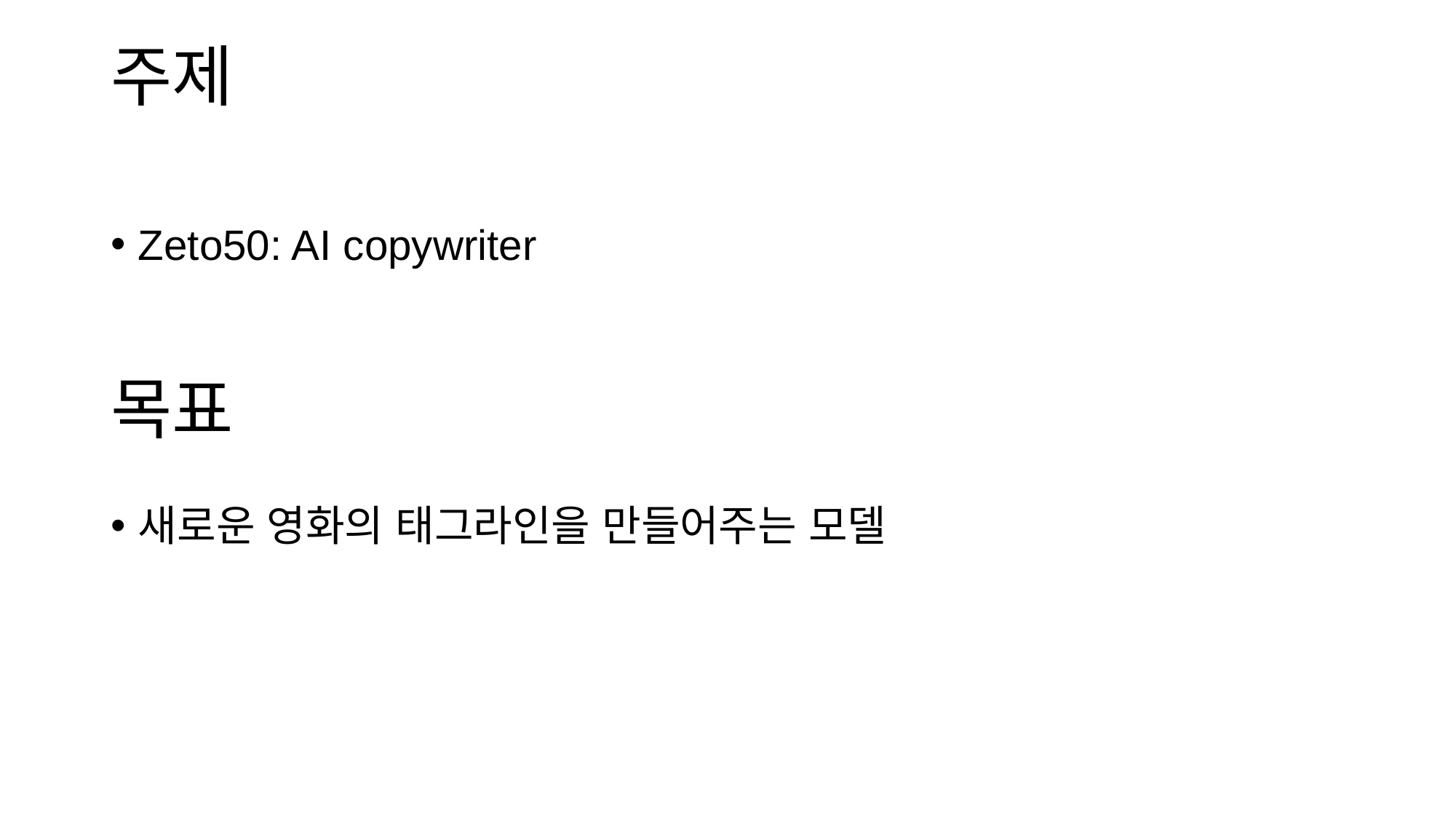

# 주제
Zeto50: AI copywriter
목표
새로운 영화의 태그라인을 만들어주는 모델